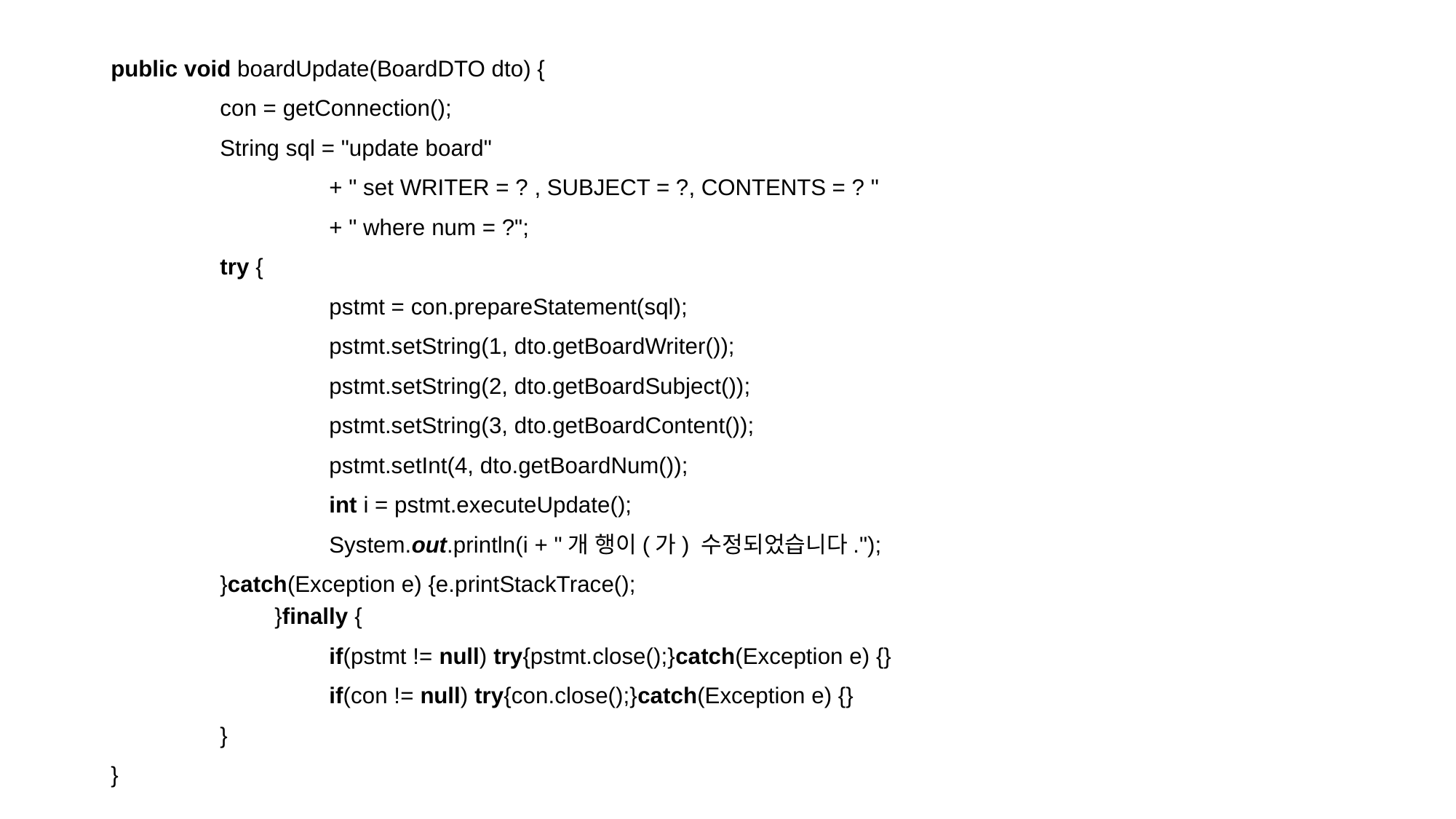

public void boardUpdate(BoardDTO dto) {
	con = getConnection();
	String sql = "update board"
		+ " set WRITER = ? , SUBJECT = ?, CONTENTS = ? "
		+ " where num = ?";
	try {
		pstmt = con.prepareStatement(sql);
		pstmt.setString(1, dto.getBoardWriter());
		pstmt.setString(2, dto.getBoardSubject());
		pstmt.setString(3, dto.getBoardContent());
		pstmt.setInt(4, dto.getBoardNum());
		int i = pstmt.executeUpdate();
		System.out.println(i + "개 행이(가) 수정되었습니다.");
	}catch(Exception e) {e.printStackTrace();
	}finally {
		if(pstmt != null) try{pstmt.close();}catch(Exception e) {}
		if(con != null) try{con.close();}catch(Exception e) {}
	}
}